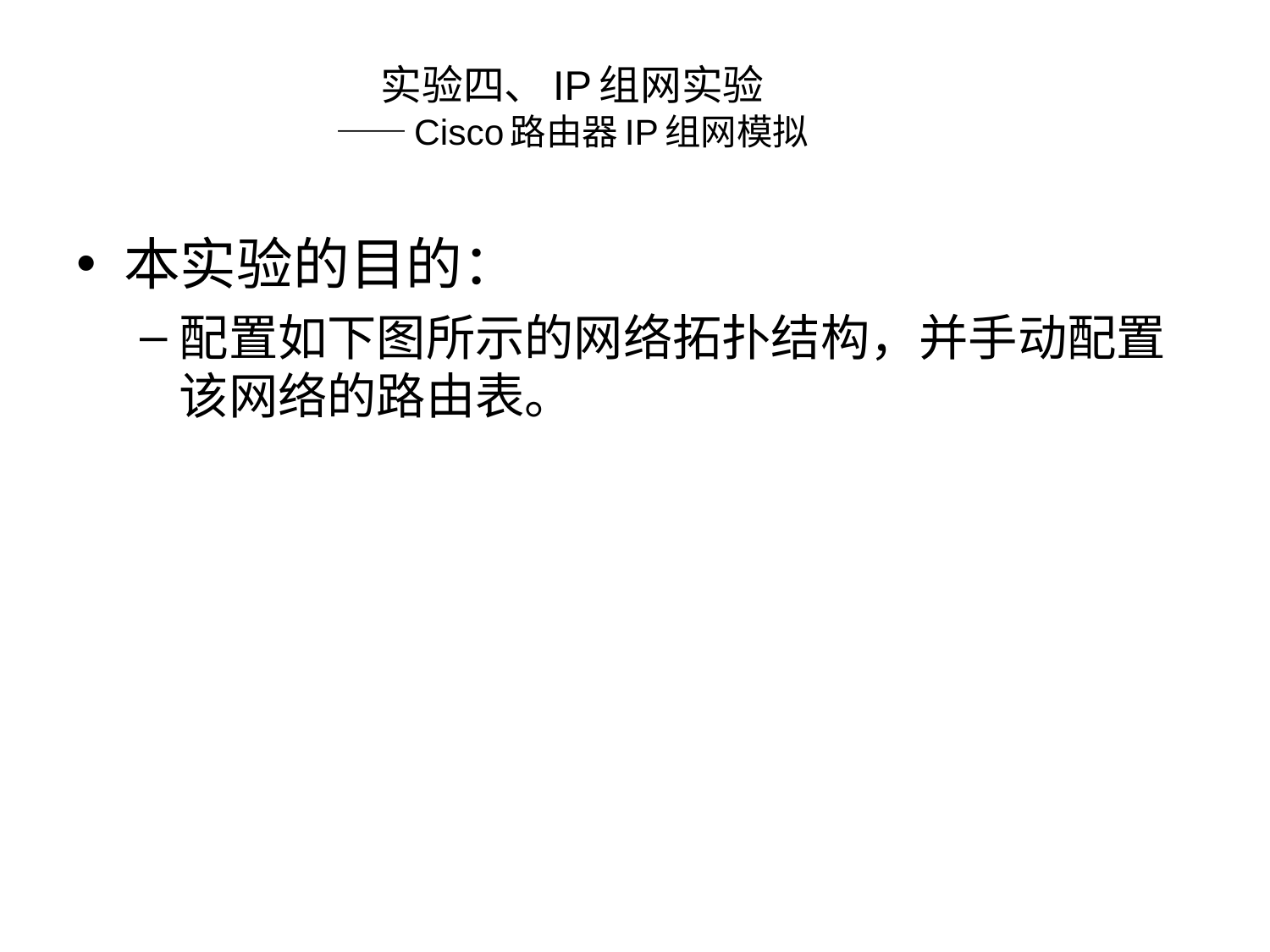

# 实验四、IP组网实验 ——Cisco路由器IP组网模拟
本实验的目的：
配置如下图所示的网络拓扑结构，并手动配置该网络的路由表。